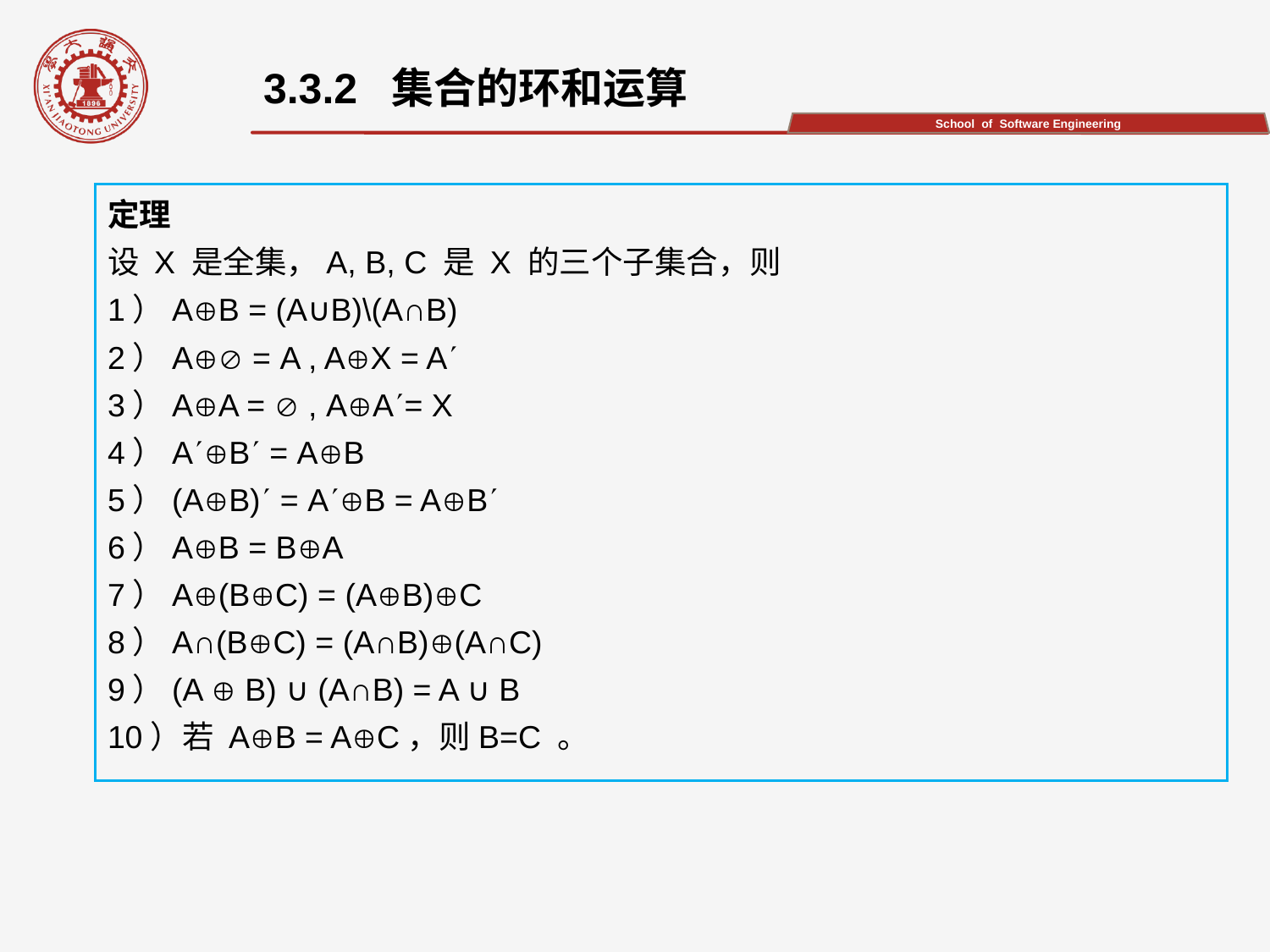

3.3.2  集合的环和运算

定理
设 X 是全集，A, B, C 是 X 的三个子集合，则
1）A⊕B = (A∪B)\(A∩B)
2）A⊕∅ = A , A⊕X = A′
3）A⊕A = ∅ , A⊕A′= X
4）A′⊕B′ = A⊕B
5）(A⊕B)′ = A′⊕B = A⊕B′
6）A⊕B = B⊕A
7）A⊕(B⊕C) = (A⊕B)⊕C
8）A∩(B⊕C) = (A∩B)⊕(A∩C)
9）(A ⊕ B) ∪ (A∩B) = A ∪ B
10）若 A⊕B = A⊕C，则B=C 。